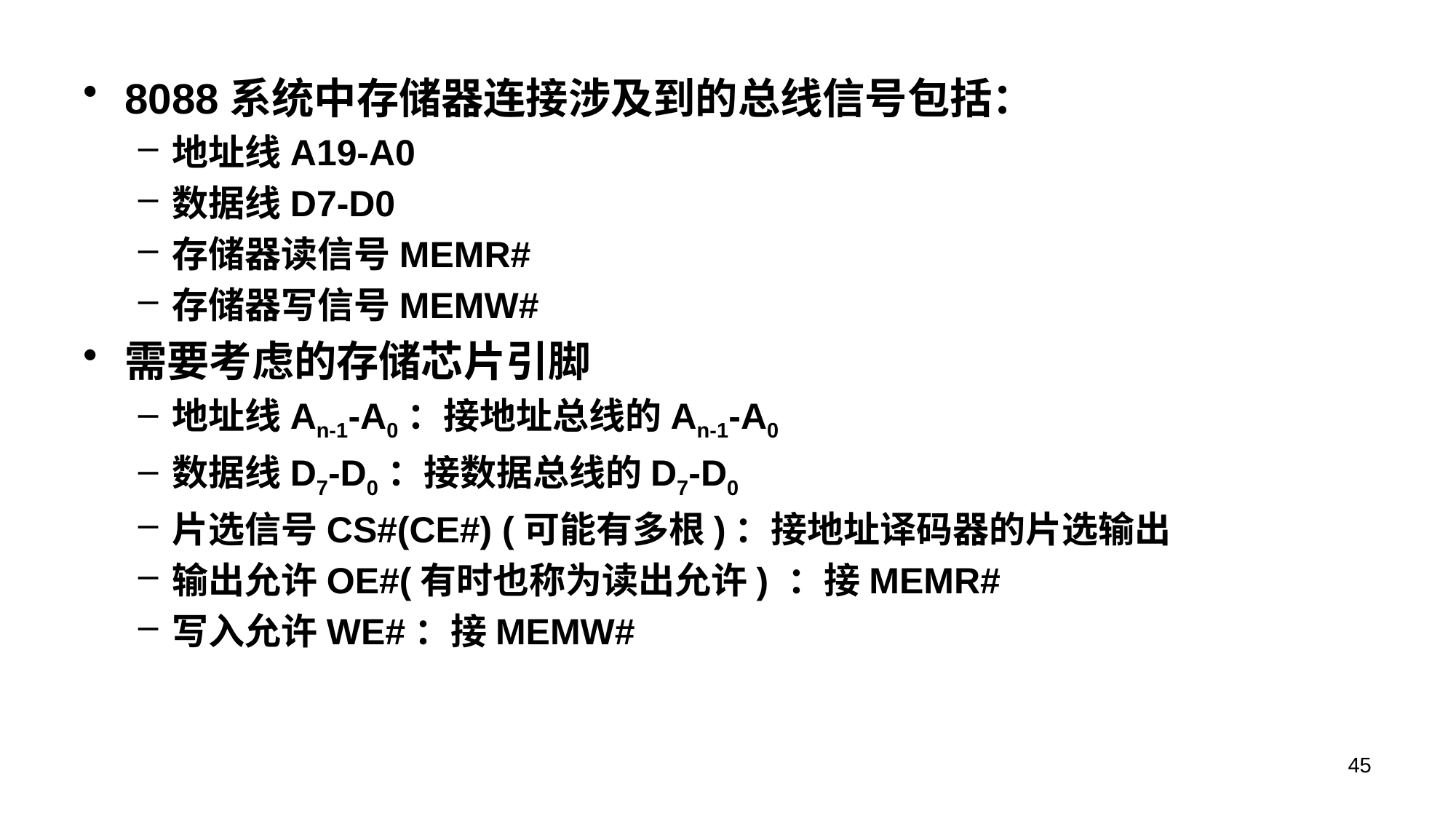

8088系统中存储器连接涉及到的总线信号包括：
地址线A19-A0
数据线D7-D0
存储器读信号MEMR#
存储器写信号MEMW#
需要考虑的存储芯片引脚
地址线An-1-A0：接地址总线的An-1-A0
数据线D7-D0：接数据总线的D7-D0
片选信号CS#(CE#) (可能有多根)：接地址译码器的片选输出
输出允许OE#(有时也称为读出允许) ：接MEMR#
写入允许WE#：接MEMW#
45